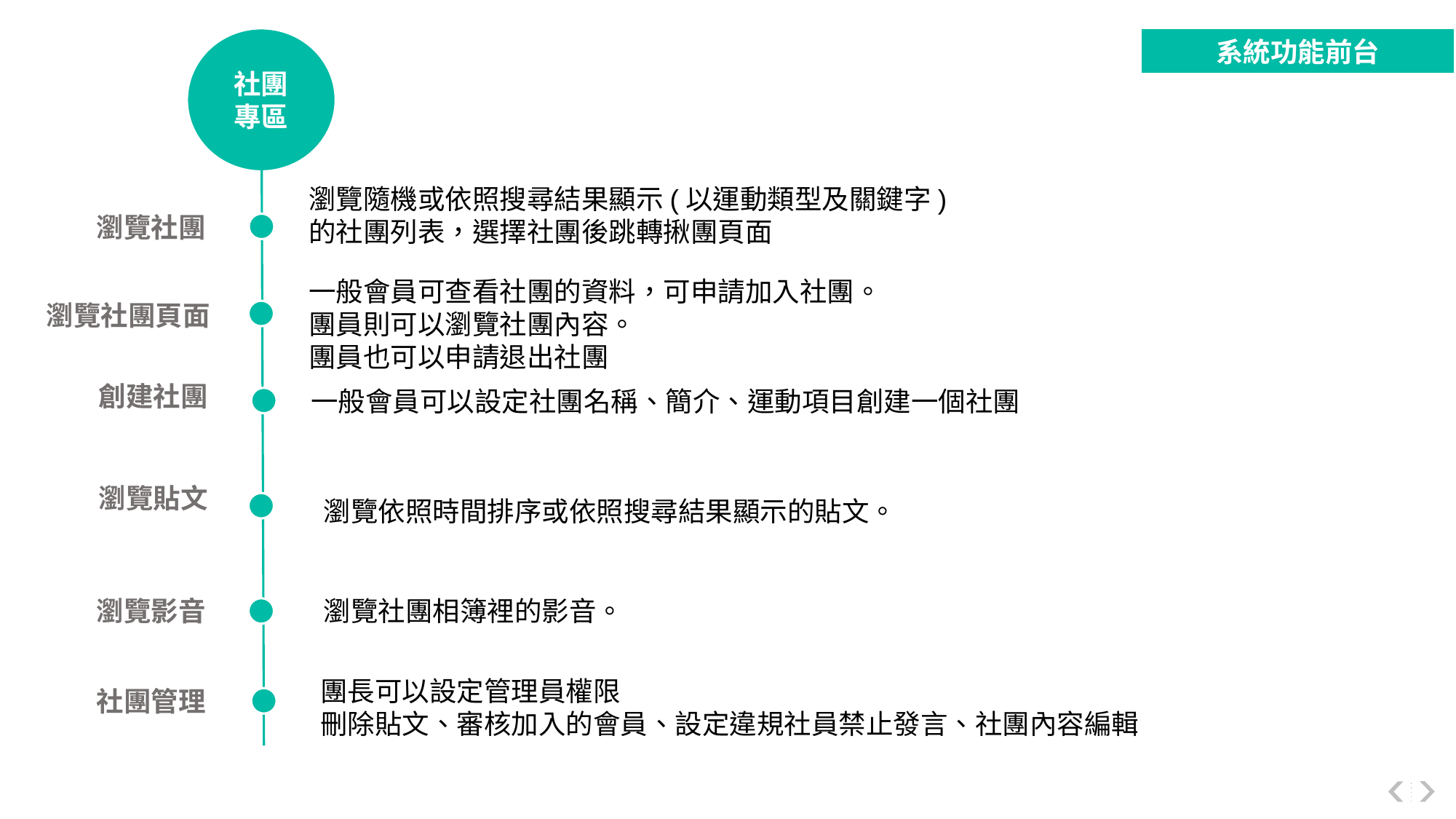

社團
專區
系統功能前台
瀏覽隨機或依照搜尋結果顯示(以運動類型及關鍵字)的社團列表，選擇社團後跳轉揪團頁面
瀏覽社團

一般會員可查看社團的資料，可申請加入社團。
團員則可以瀏覽社團內容。
團員也可以申請退出社團
瀏覽社團頁面

創建社團
一般會員可以設定社團名稱、簡介、運動項目創建一個社團

瀏覽貼文
瀏覽依照時間排序或依照搜尋結果顯示的貼文。

瀏覽社團相簿裡的影音。
瀏覽影音

團長可以設定管理員權限
刪除貼文、審核加入的會員、設定違規社員禁止發言、社團內容編輯
社團管理